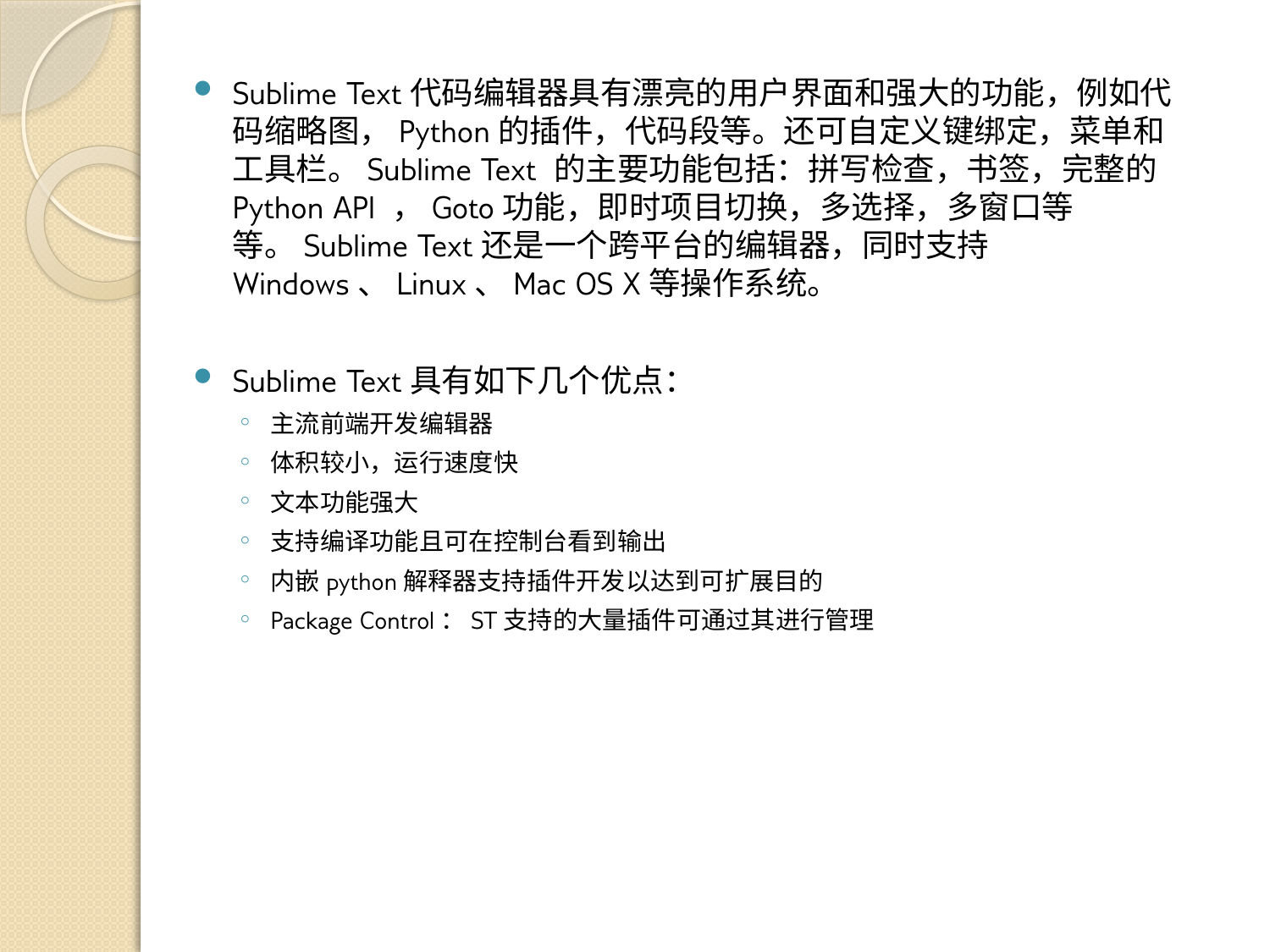

Sublime Text代码编辑器具有漂亮的用户界面和强大的功能，例如代码缩略图，Python的插件，代码段等。还可自定义键绑定，菜单和工具栏。Sublime Text 的主要功能包括：拼写检查，书签，完整的Python API ，Goto功能，即时项目切换，多选择，多窗口等等。Sublime Text还是一个跨平台的编辑器，同时支持Windows、Linux、Mac OS X等操作系统。

Sublime Text具有如下几个优点：
主流前端开发编辑器
体积较小，运行速度快
文本功能强大
支持编译功能且可在控制台看到输出
内嵌python解释器支持插件开发以达到可扩展目的
Package Control：ST支持的大量插件可通过其进行管理